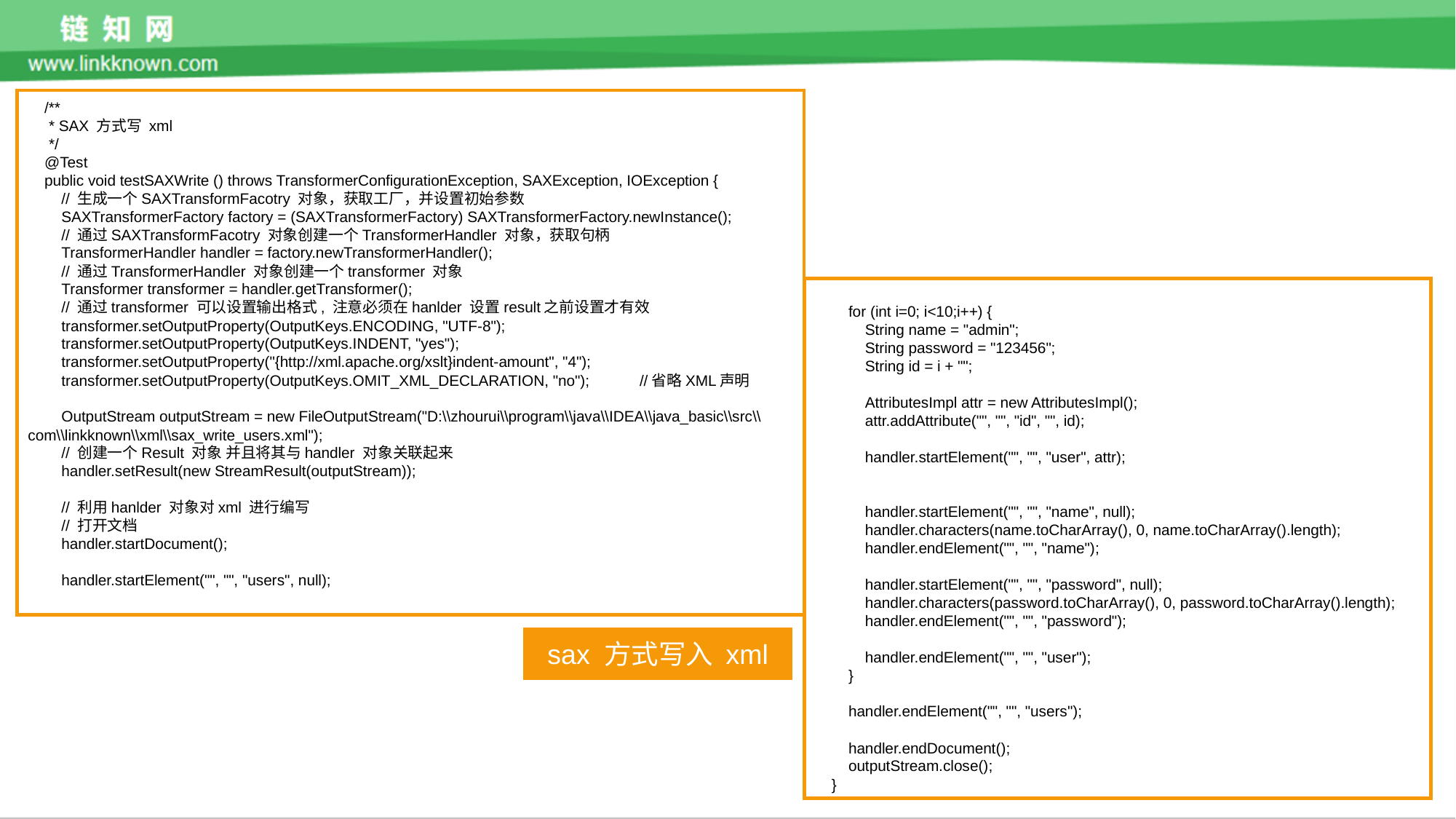

/**
     * SAX 方式写 xml
     */
    @Test
    public void testSAXWrite () throws TransformerConfigurationException, SAXException, IOException {
        // 生成一个SAXTransformFacotry 对象，获取工厂，并设置初始参数
        SAXTransformerFactory factory = (SAXTransformerFactory) SAXTransformerFactory.newInstance();
        // 通过SAXTransformFacotry 对象创建一个TransformerHandler 对象，获取句柄
        TransformerHandler handler = factory.newTransformerHandler();
        // 通过TransformerHandler 对象创建一个transformer 对象
        Transformer transformer = handler.getTransformer();
        // 通过transformer 可以设置输出格式, 注意必须在hanlder 设置result之前设置才有效
        transformer.setOutputProperty(OutputKeys.ENCODING, "UTF-8");
        transformer.setOutputProperty(OutputKeys.INDENT, "yes");
        transformer.setOutputProperty("{http://xml.apache.org/xslt}indent-amount", "4");
        transformer.setOutputProperty(OutputKeys.OMIT_XML_DECLARATION, "no");            //省略XML声明

        OutputStream outputStream = new FileOutputStream("D:\\zhourui\\program\\java\\IDEA\\java_basic\\src\\com\\linkknown\\xml\\sax_write_users.xml");
        // 创建一个Result 对象 并且将其与handler 对象关联起来
        handler.setResult(new StreamResult(outputStream));

        // 利用hanlder 对象对xml 进行编写
        // 打开文档
        handler.startDocument();

        handler.startElement("", "", "users", null);

        for (int i=0; i<10;i++) {
            String name = "admin";
            String password = "123456";
            String id = i + "";

            AttributesImpl attr = new AttributesImpl();
            attr.addAttribute("", "", "id", "", id);

            handler.startElement("", "", "user", attr);

            handler.startElement("", "", "name", null);
            handler.characters(name.toCharArray(), 0, name.toCharArray().length);
            handler.endElement("", "", "name");

            handler.startElement("", "", "password", null);
            handler.characters(password.toCharArray(), 0, password.toCharArray().length);
            handler.endElement("", "", "password");

            handler.endElement("", "", "user");
        }

        handler.endElement("", "", "users");

        handler.endDocument();
        outputStream.close();
    }
sax 方式写入 xml